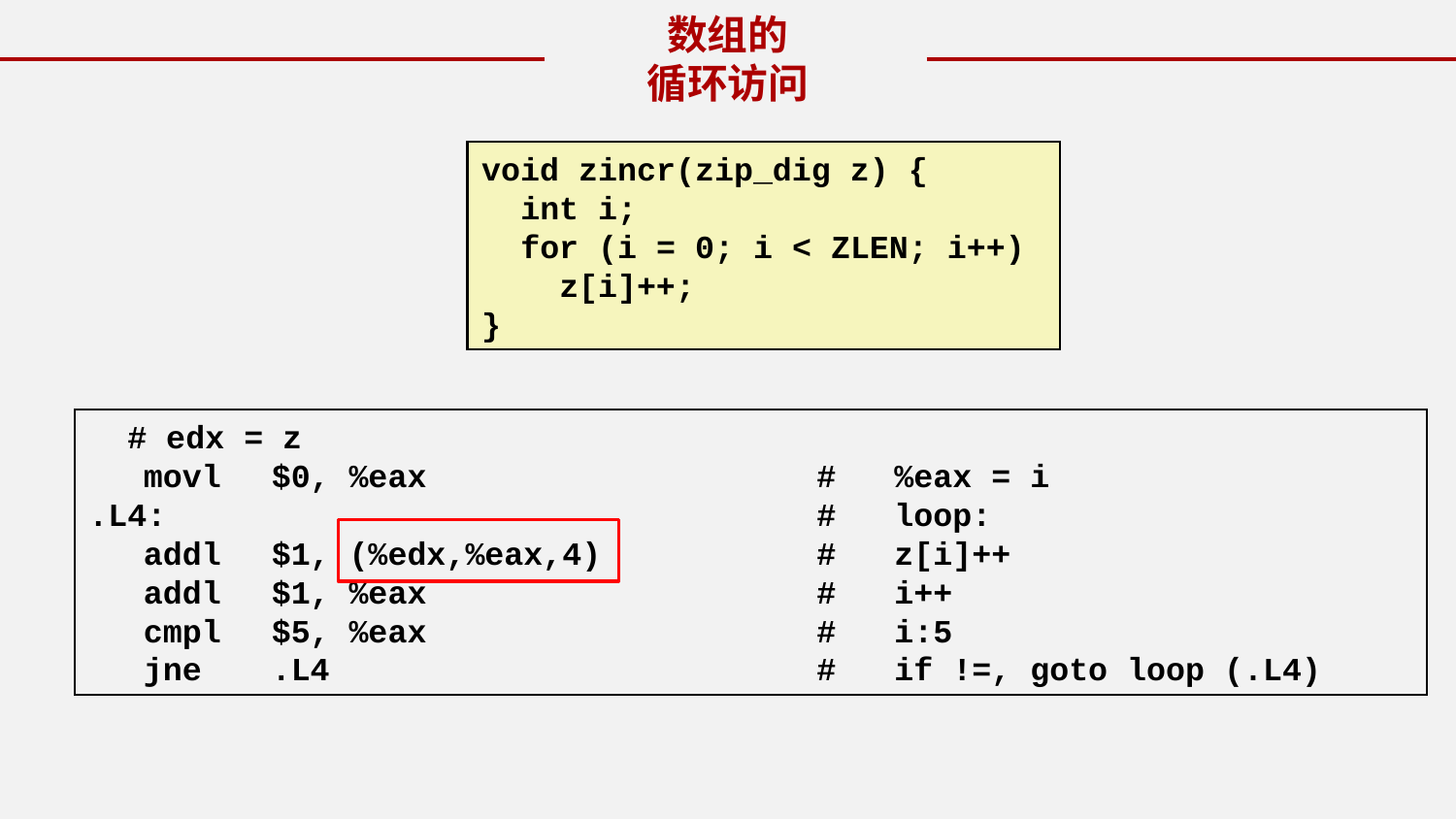

数组的
循环访问
void zincr(zip_dig z) {
  int i;
  for (i = 0; i < ZLEN; i++)
    z[i]++;
}
  # edx = z
	movl	$0, %eax		#   %eax = i
.L4:			#   loop:
	addl	$1, (%edx,%eax,4)	    	#   z[i]++
	addl	$1, %eax		#   i++
	cmpl	$5, %eax		#   i:5
	jne	.L4		#   if !=, goto loop (.L4)